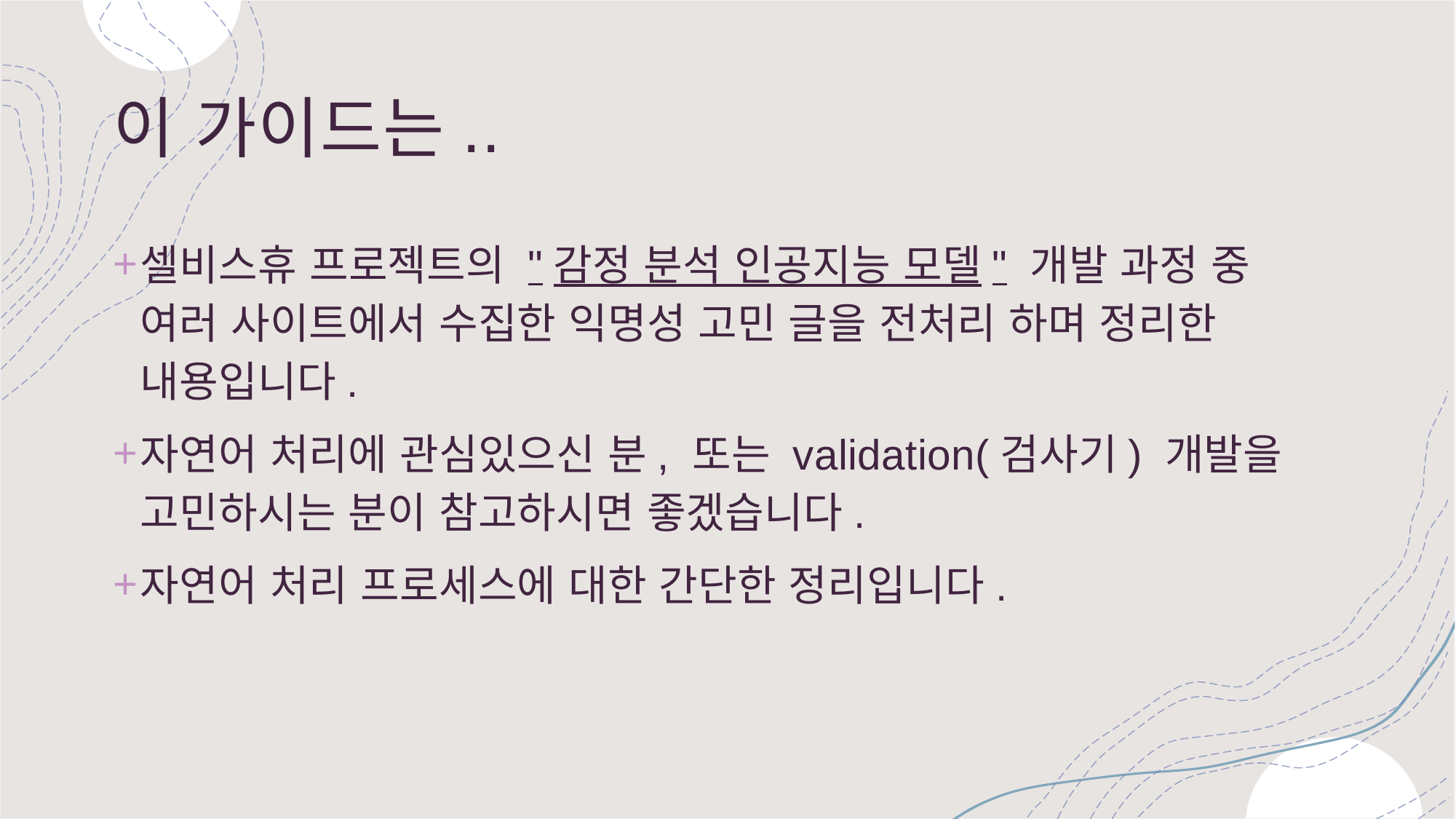

# 이 가이드는..
셀비스휴 프로젝트의 "감정 분석 인공지능 모델" 개발 과정 중  여러 사이트에서 수집한 익명성 고민 글을 전처리 하며 정리한 내용입니다.
자연어 처리에 관심있으신 분, 또는 validation(검사기) 개발을 고민하시는 분이 참고하시면 좋겠습니다.
자연어 처리 프로세스에 대한 간단한 정리입니다.